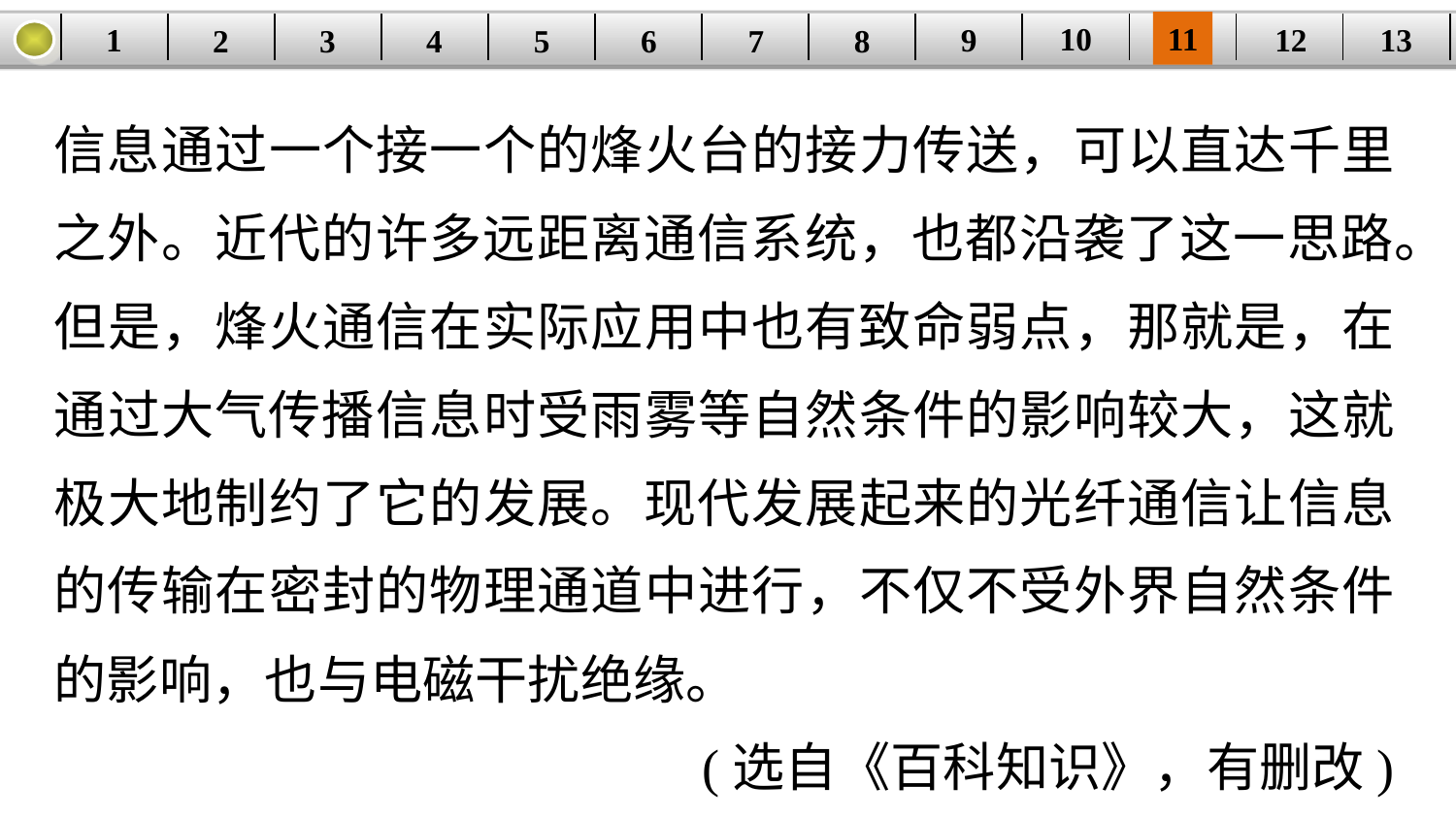

10

11
12
9
13
1
3
4
5
6
8
2
|  |  |  |  |  |  |  |  |  |  |  |  |  |
| --- | --- | --- | --- | --- | --- | --- | --- | --- | --- | --- | --- | --- |
7

信息通过一个接一个的烽火台的接力传送，可以直达千里之外。近代的许多远距离通信系统，也都沿袭了这一思路。但是，烽火通信在实际应用中也有致命弱点，那就是，在通过大气传播信息时受雨雾等自然条件的影响较大，这就极大地制约了它的发展。现代发展起来的光纤通信让信息的传输在密封的物理通道中进行，不仅不受外界自然条件的影响，也与电磁干扰绝缘。
(选自《百科知识》，有删改)